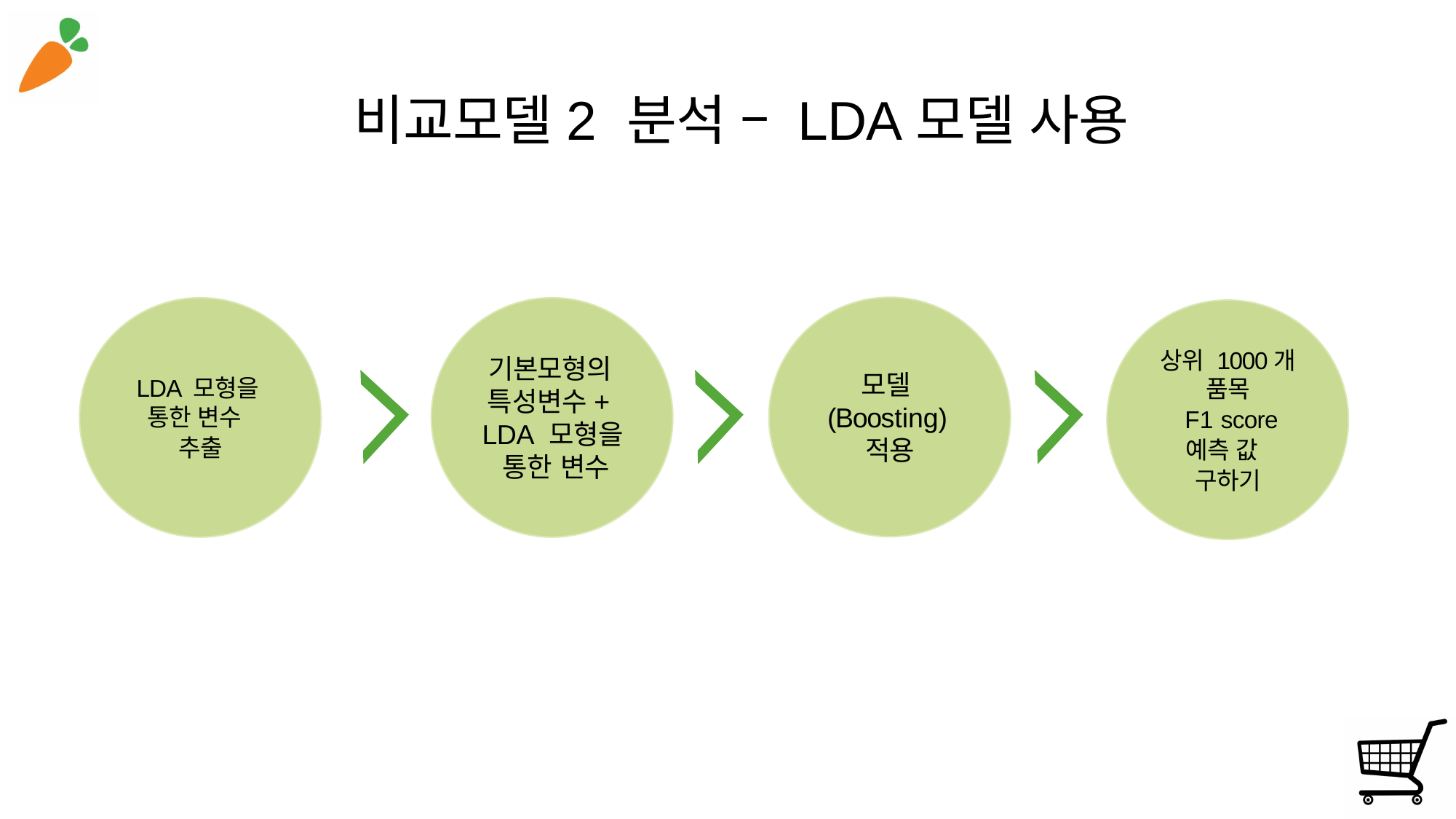

# 비교모델2 분석 – LDA모델 사용
모델  (Boosting)  적용
LDA 모형을  통한 변수
추출
기본모형의  특성변수+  LDA 모형을  통한 변수
상위 1000개 품목
 F1 score
예측 값
구하기